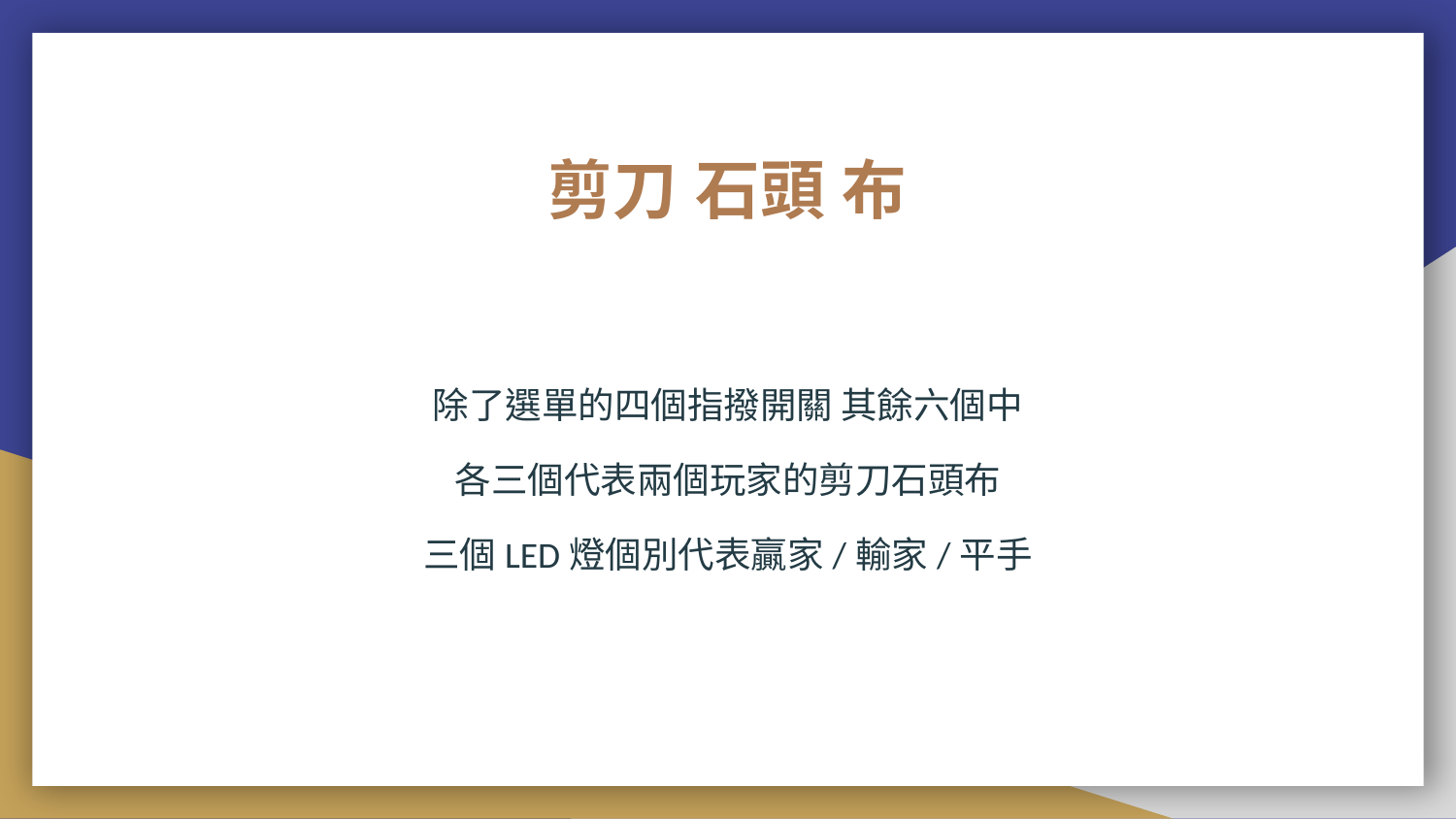

# 剪刀 石頭 布
除了選單的四個指撥開關 其餘六個中
各三個代表兩個玩家的剪刀石頭布
三個LED燈個別代表贏家/輸家/平手